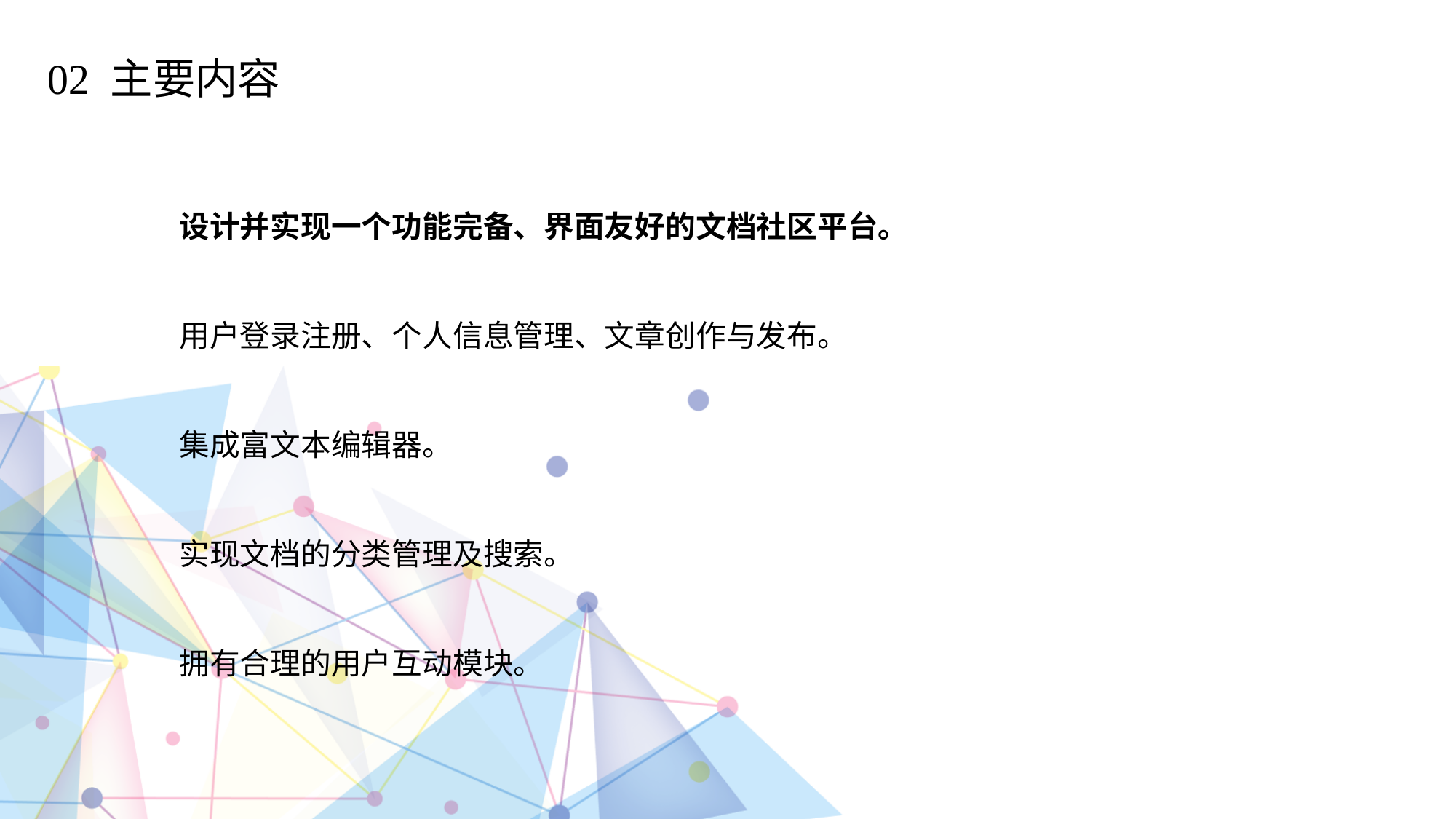

02 主要内容

设计并实现一个功能完备、界面友好的文档社区平台。

用户登录注册、个人信息管理、文章创作与发布。

集成富文本编辑器。

实现文档的分类管理及搜索。

拥有合理的用户互动模块。